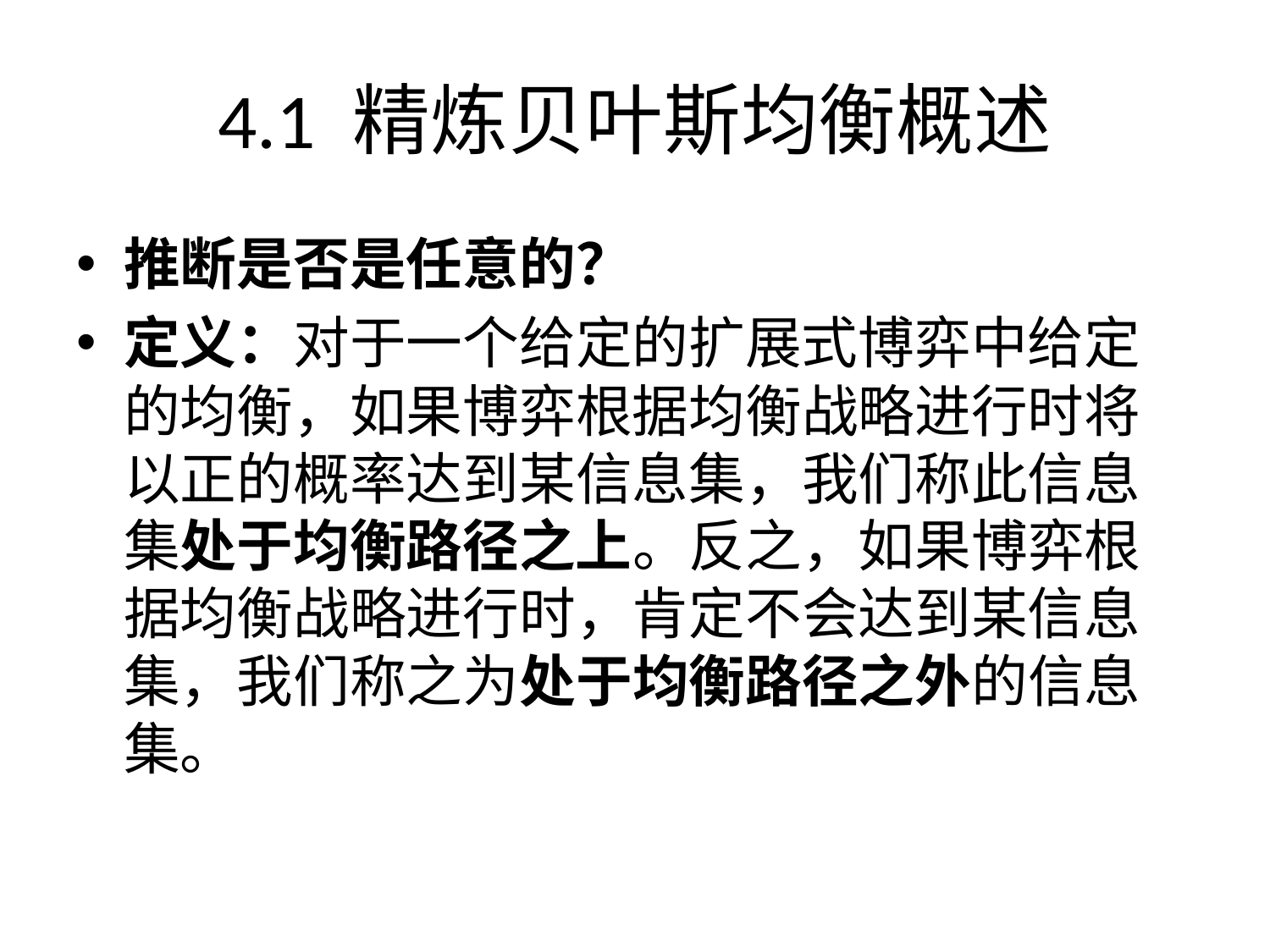

4.1 精炼贝叶斯均衡概述
推断是否是任意的？
定义：对于一个给定的扩展式博弈中给定的均衡，如果博弈根据均衡战略进行时将以正的概率达到某信息集，我们称此信息集处于均衡路径之上。反之，如果博弈根据均衡战略进行时，肯定不会达到某信息集，我们称之为处于均衡路径之外的信息集。